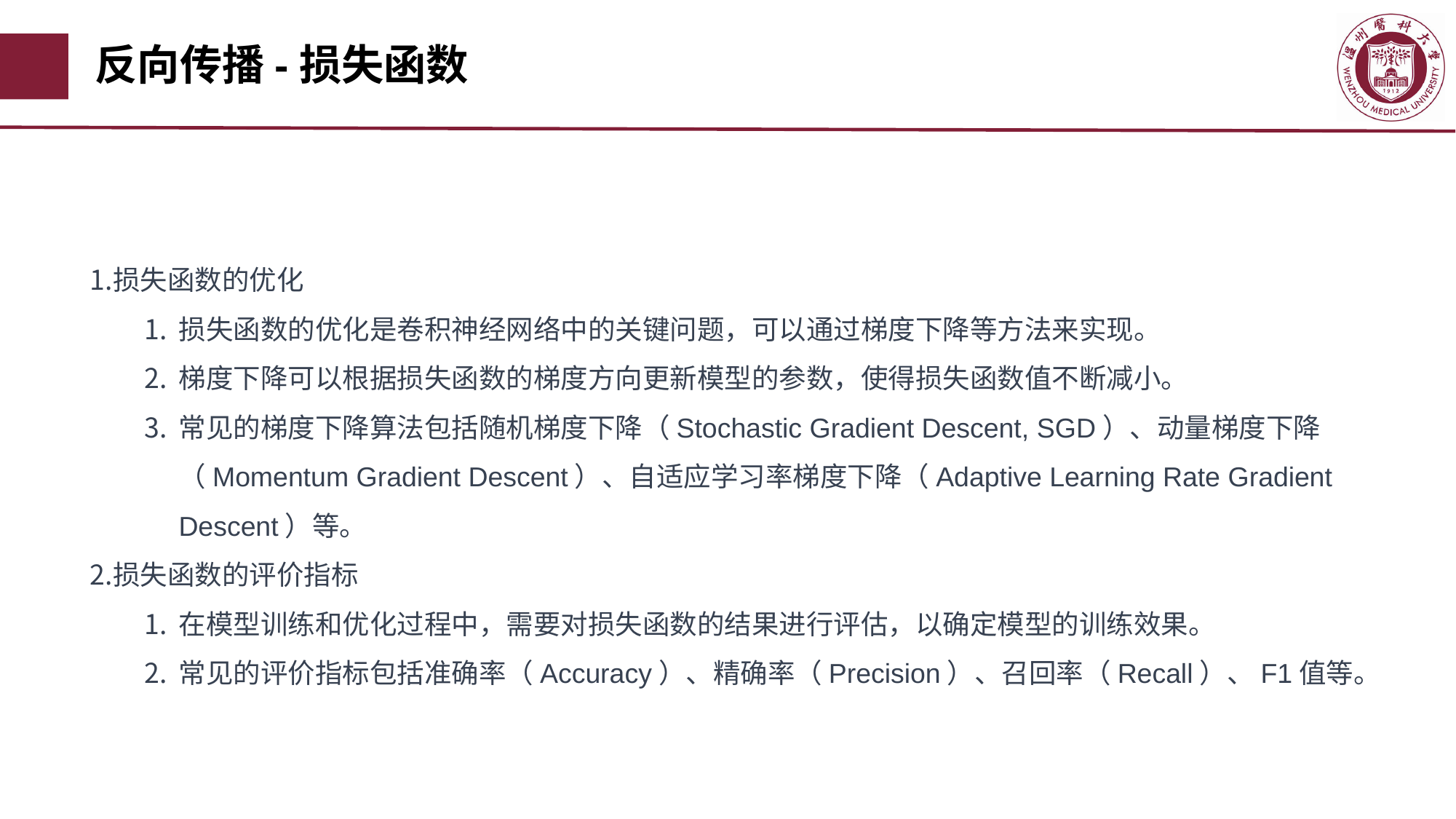

# 反向传播-损失函数
损失函数的优化
损失函数的优化是卷积神经网络中的关键问题，可以通过梯度下降等方法来实现。
梯度下降可以根据损失函数的梯度方向更新模型的参数，使得损失函数值不断减小。
常见的梯度下降算法包括随机梯度下降（Stochastic Gradient Descent, SGD）、动量梯度下降（Momentum Gradient Descent）、自适应学习率梯度下降（Adaptive Learning Rate Gradient Descent）等。
损失函数的评价指标
在模型训练和优化过程中，需要对损失函数的结果进行评估，以确定模型的训练效果。
常见的评价指标包括准确率（Accuracy）、精确率（Precision）、召回率（Recall）、F1值等。